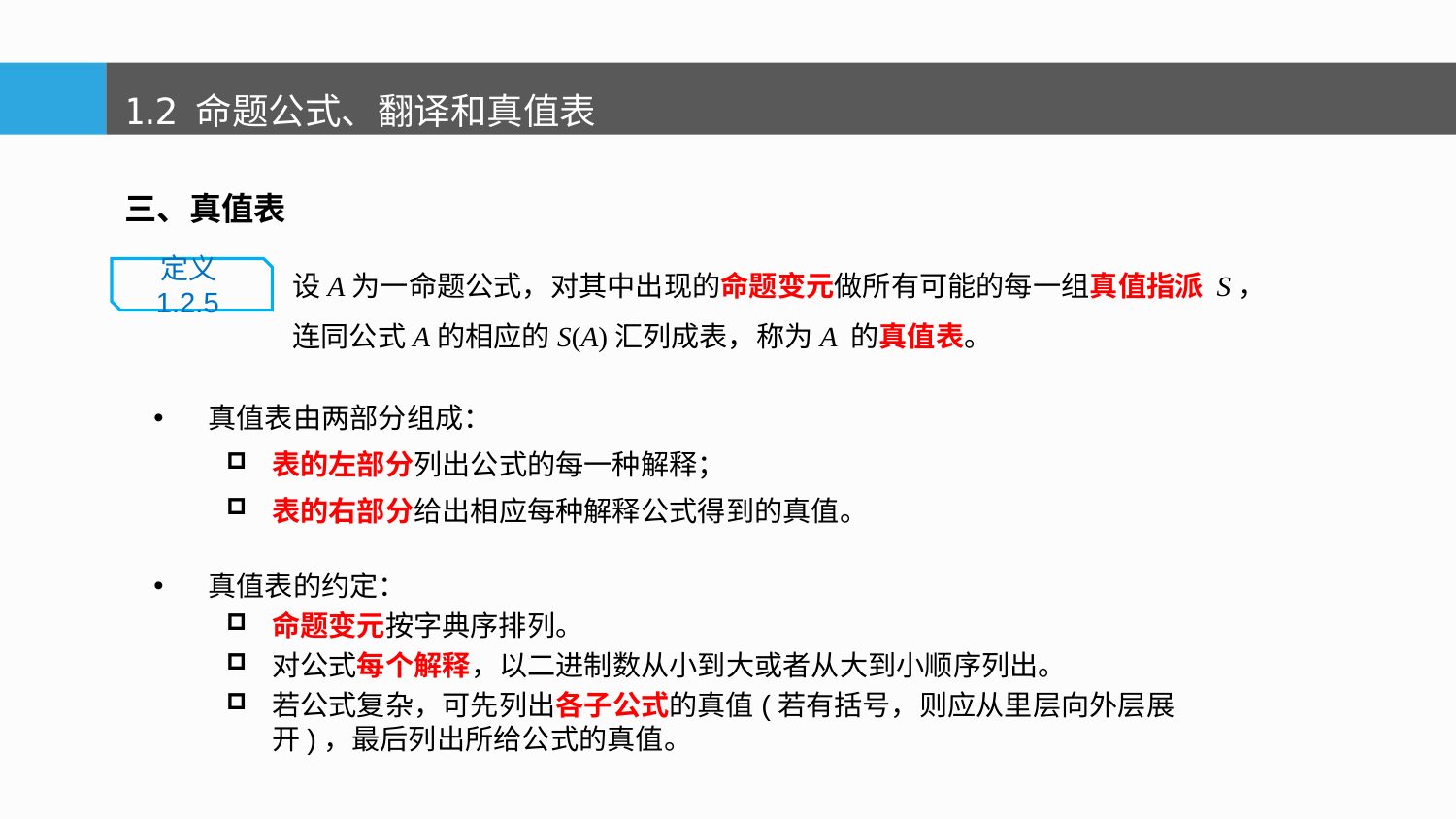

1.2 命题公式、翻译和真值表

三、真值表
设A为一命题公式，对其中出现的命题变元做所有可能的每一组真值指派 S，连同公式A的相应的S(A)汇列成表，称为A 的真值表。
定义1.2.5
真值表由两部分组成：
表的左部分列出公式的每一种解释；
表的右部分给出相应每种解释公式得到的真值。
真值表的约定：
命题变元按字典序排列。
对公式每个解释，以二进制数从小到大或者从大到小顺序列出。
若公式复杂，可先列出各子公式的真值(若有括号，则应从里层向外层展开)，最后列出所给公式的真值。